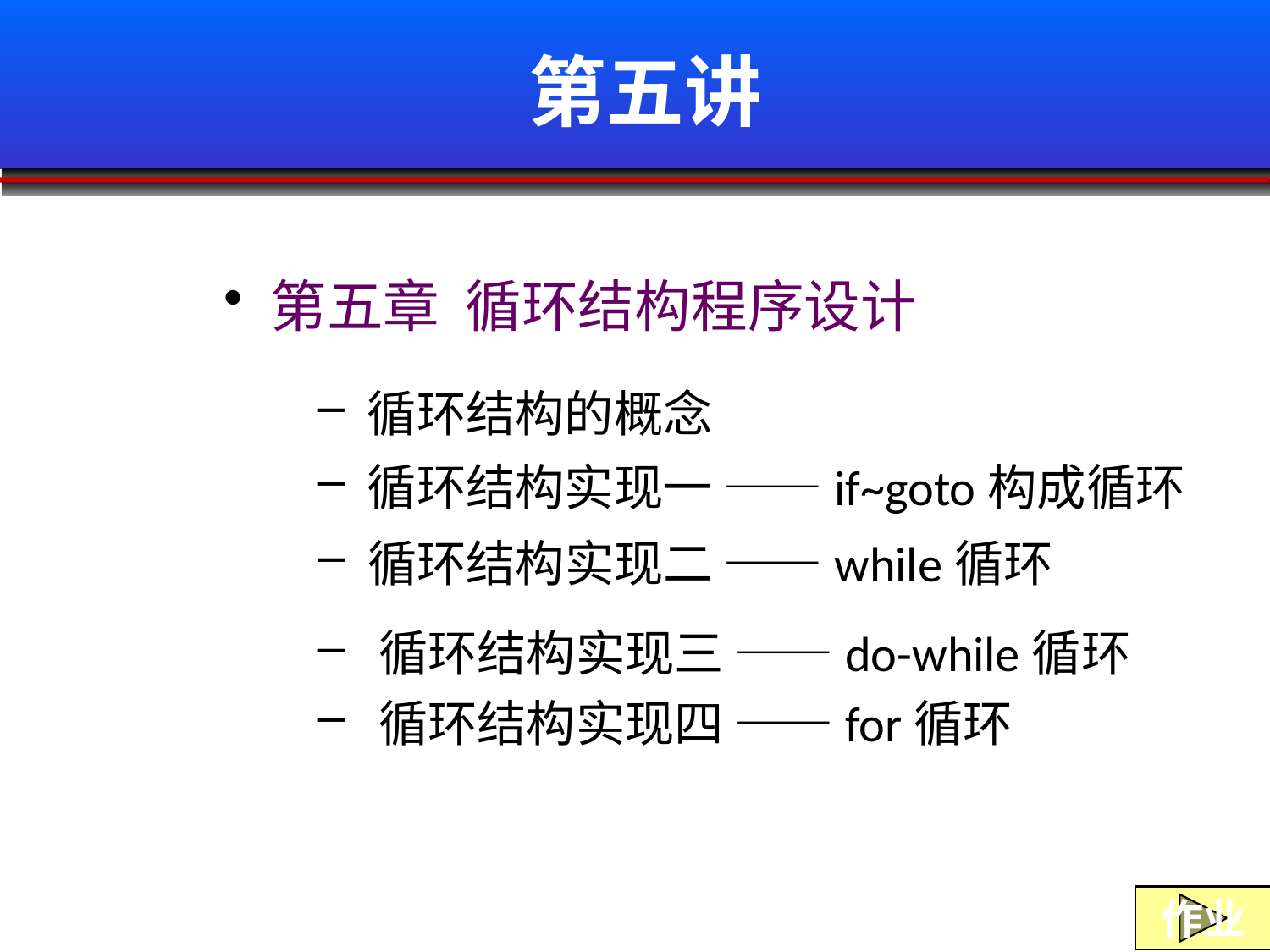

# 第五讲
 第五章  循环结构程序设计
 循环结构的概念

 循环结构实现一 ——if~goto构成循环
 循环结构实现二 ——while循环

  循环结构实现三 ——do-while循环

  循环结构实现四 ——for循环

作业